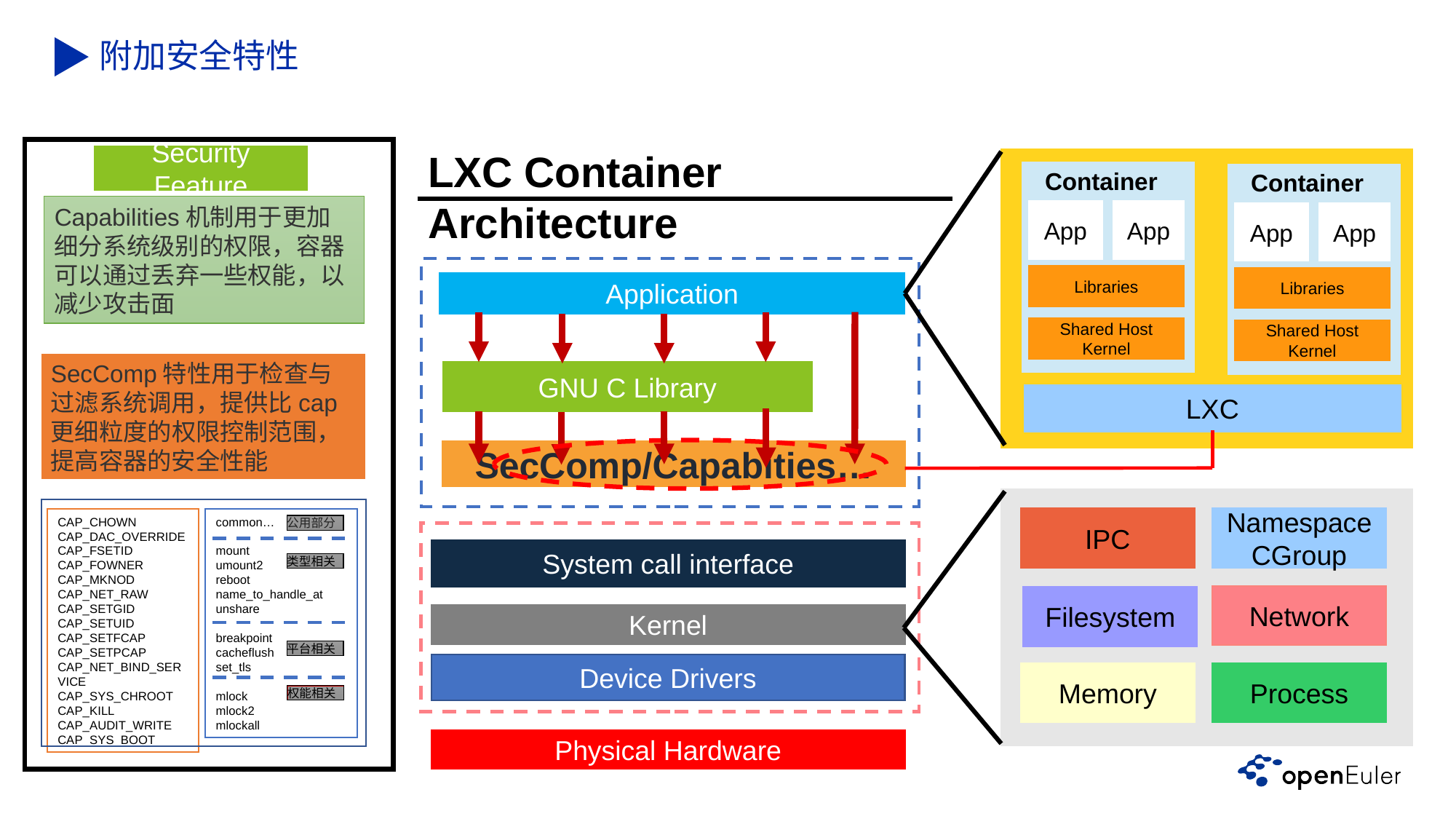

附加安全特性

LXC Container Architecture
Security Feature

Container

App
App
Libraries
Shared Host Kernel
Container

App
App
Libraries
Shared Host Kernel
LXC
Capabilities机制用于更加细分系统级别的权限，容器可以通过丢弃一些权能，以减少攻击面

Application
SecComp特性用于检查与过滤系统调用，提供比cap更细粒度的权限控制范围，提高容器的安全性能
GNU C Library

SecComp/Capabities…

IPC
Namespace
CGroup
Network
Filesystem
Memory
Process

CAP_CHOWN
CAP_DAC_OVERRIDE
CAP_FSETID
CAP_FOWNER
CAP_MKNOD
CAP_NET_RAW
CAP_SETGID
CAP_SETUID
CAP_SETFCAP
CAP_SETPCAP
CAP_NET_BIND_SERVICE
CAP_SYS_CHROOT
CAP_KILL
CAP_AUDIT_WRITE
CAP_SYS_BOOT
common…

mount
umount2
reboot
name_to_handle_at
unshare

breakpoint
cacheflush
set_tls

mlock
mlock2
mlockall
公用部分

System call interface
类型相关
Kernel
平台相关
Device Drivers
权能相关
Physical Hardware